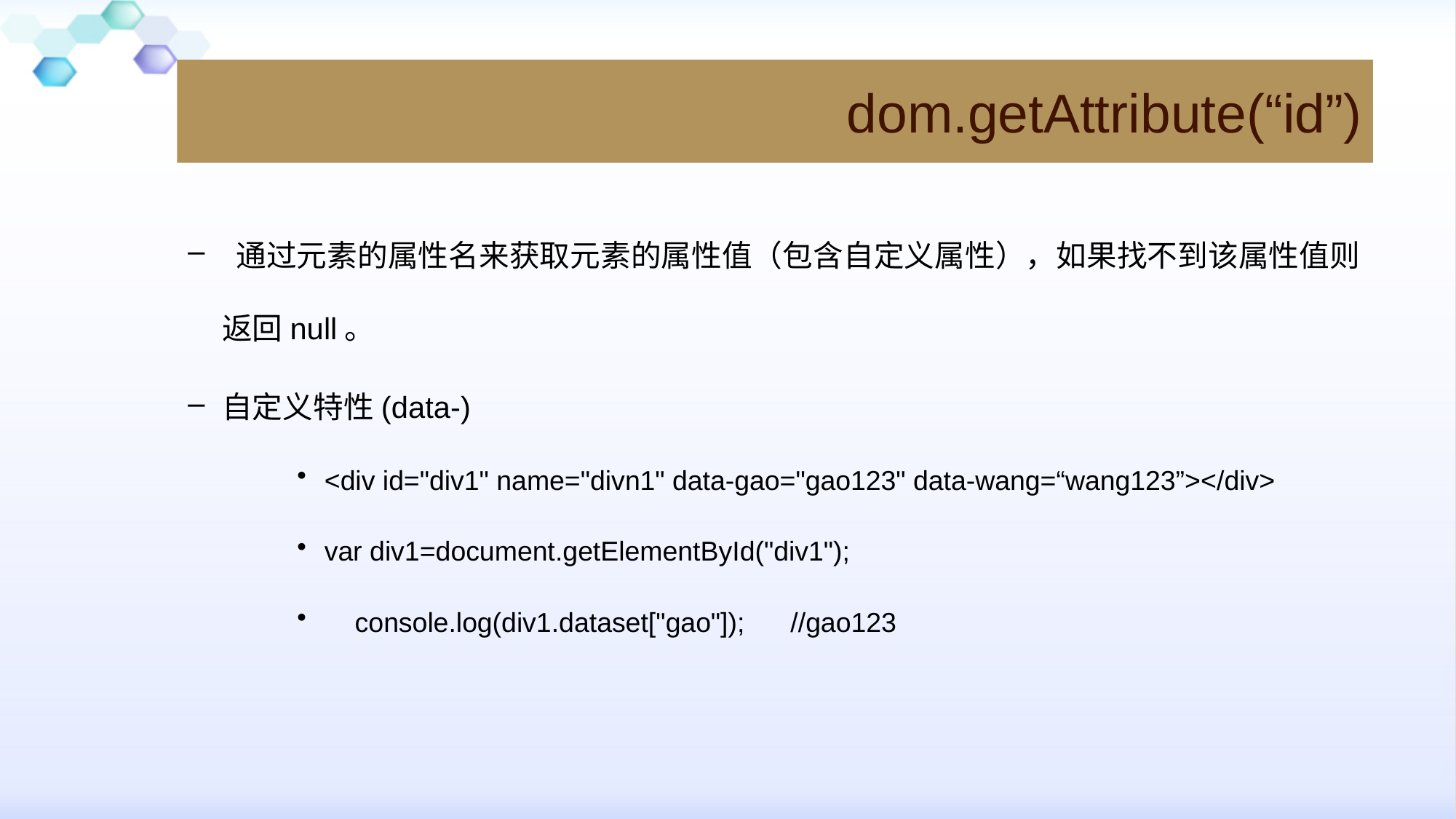

# dom.getAttribute(“id”)
 通过元素的属性名来获取元素的属性值（包含自定义属性），如果找不到该属性值则返回null。
自定义特性(data-)
<div id="div1" name="divn1" data-gao="gao123" data-wang=“wang123”></div>
var div1=document.getElementById("div1");
    console.log(div1.dataset["gao"]);      //gao123